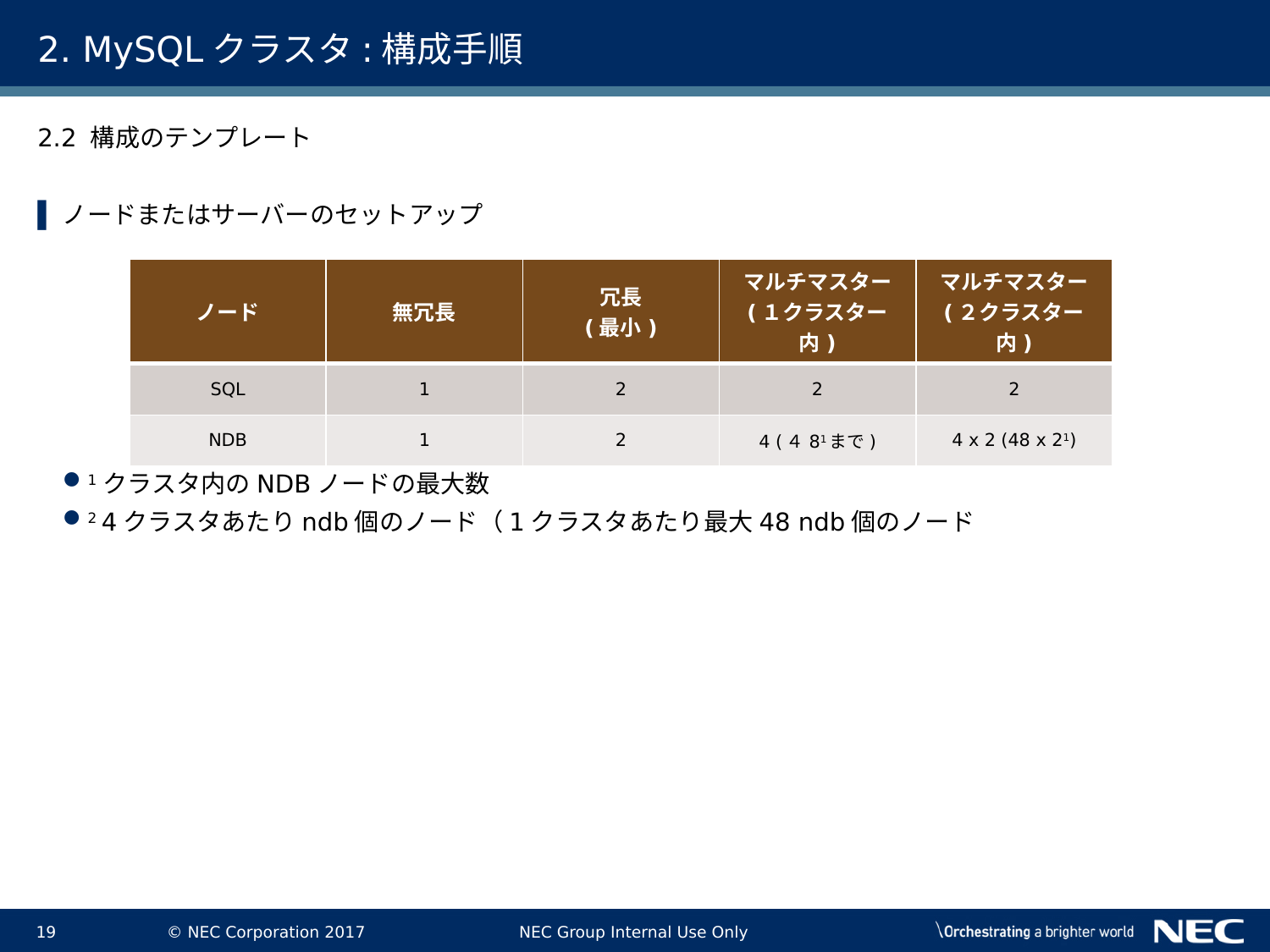

# 2. MySQLクラスタ:構成手順
2.2 構成のテンプレート

ノードまたはサーバーのセットアップ

1クラスタ内のNDBノードの最大数
2 4クラスタあたりndb個のノード（1クラスタあたり最大48 ndb個のノード

| ノード | 無冗長 | 冗長 (最小) | マルチマスター (１クラスター内) | マルチマスター (２クラスター内) |
| --- | --- | --- | --- | --- |
| SQL | 1 | 2 | 2 | 2 |
| NDB | 1 | 2 | 4 (４81まで) | 4 x 2 (48 x 21) |